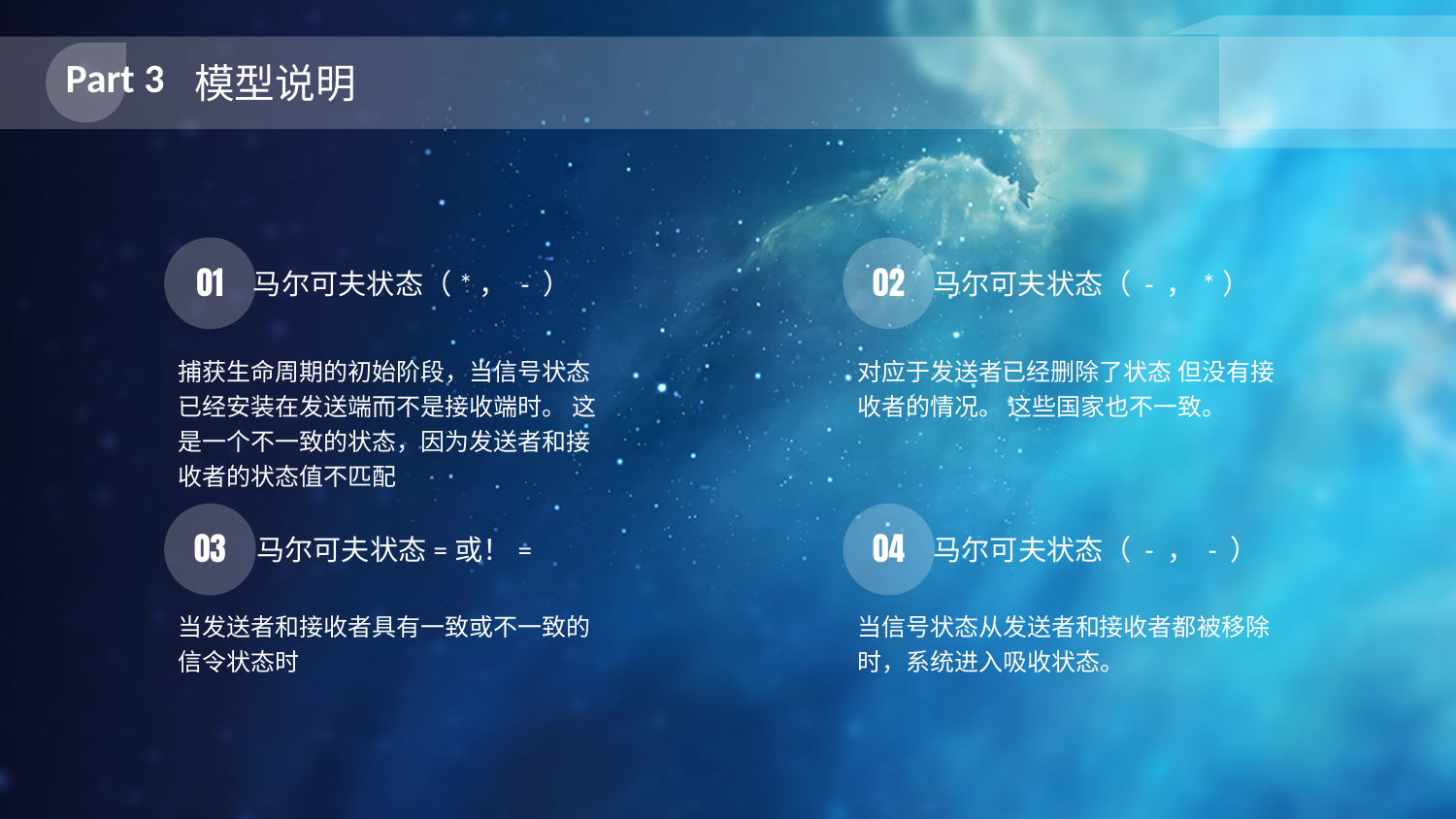

Part 3
模型说明
01
马尔可夫状态（*， - ）
02
马尔可夫状态（ - ，*）
捕获生命周期的初始阶段，当信号状态已经安装在发送端而不是接收端时。 这是一个不一致的状态，因为发送者和接收者的状态值不匹配
对应于发送者已经删除了状态 但没有接收者的情况。 这些国家也不一致。
03
马尔可夫状态=或！=
04
马尔可夫状态（ - ， - ）
当发送者和接收者具有一致或不一致的信令状态时
当信号状态从发送者和接收者都被移除时，系统进入吸收状态。